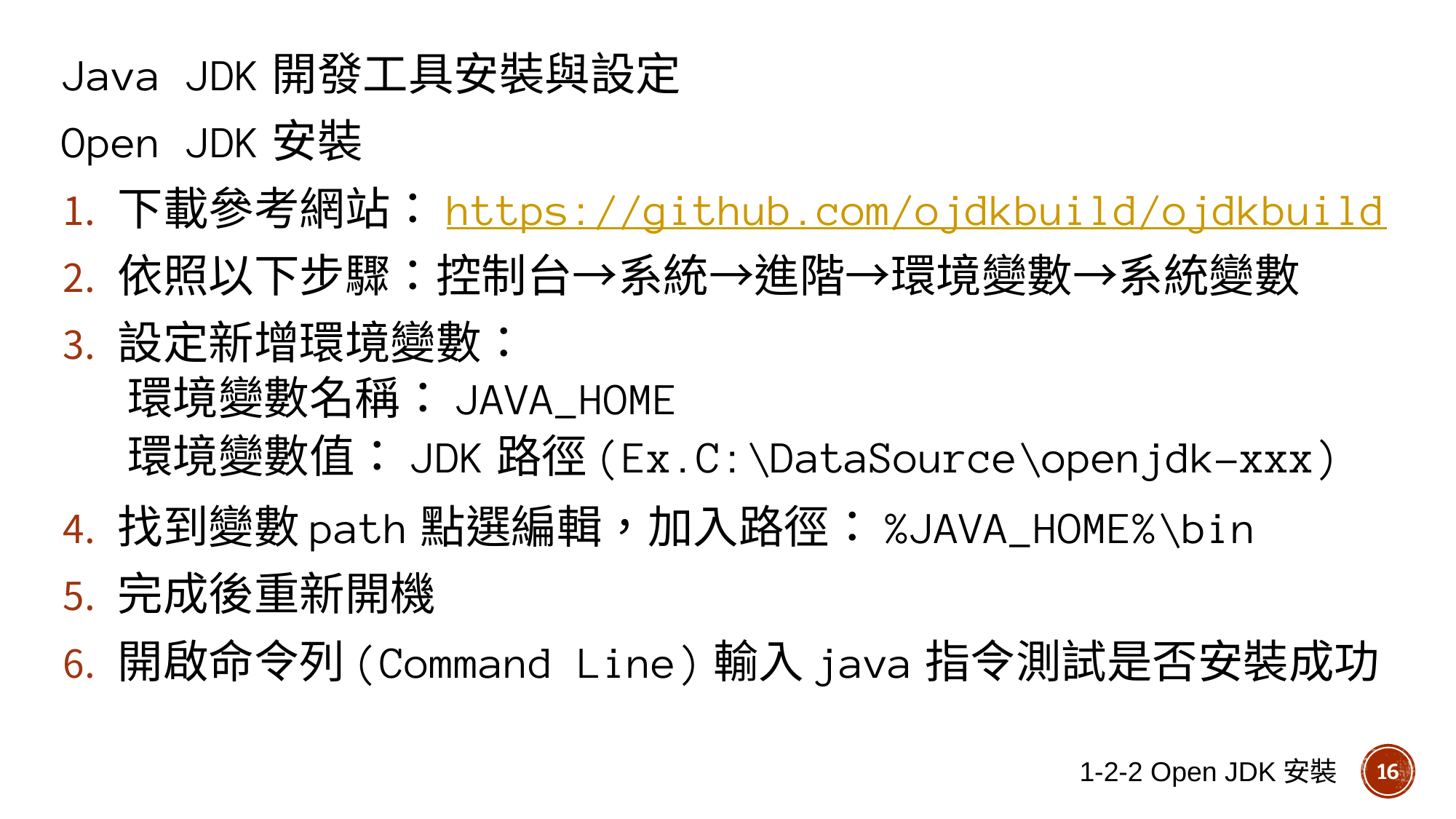

Java JDK開發工具安裝與設定
Open JDK安裝
下載參考網站：https://github.com/ojdkbuild/ojdkbuild
依照以下步驟：控制台→系統→進階→環境變數→系統變數
設定新增環境變數：
環境變數名稱：JAVA_HOME
環境變數值：JDK路徑(Ex.C:\DataSource\openjdk-xxx)
找到變數path點選編輯，加入路徑：%JAVA_HOME%\bin
完成後重新開機
開啟命令列(Command Line)輸入java指令測試是否安裝成功

1-2-2 Open JDK安裝
16